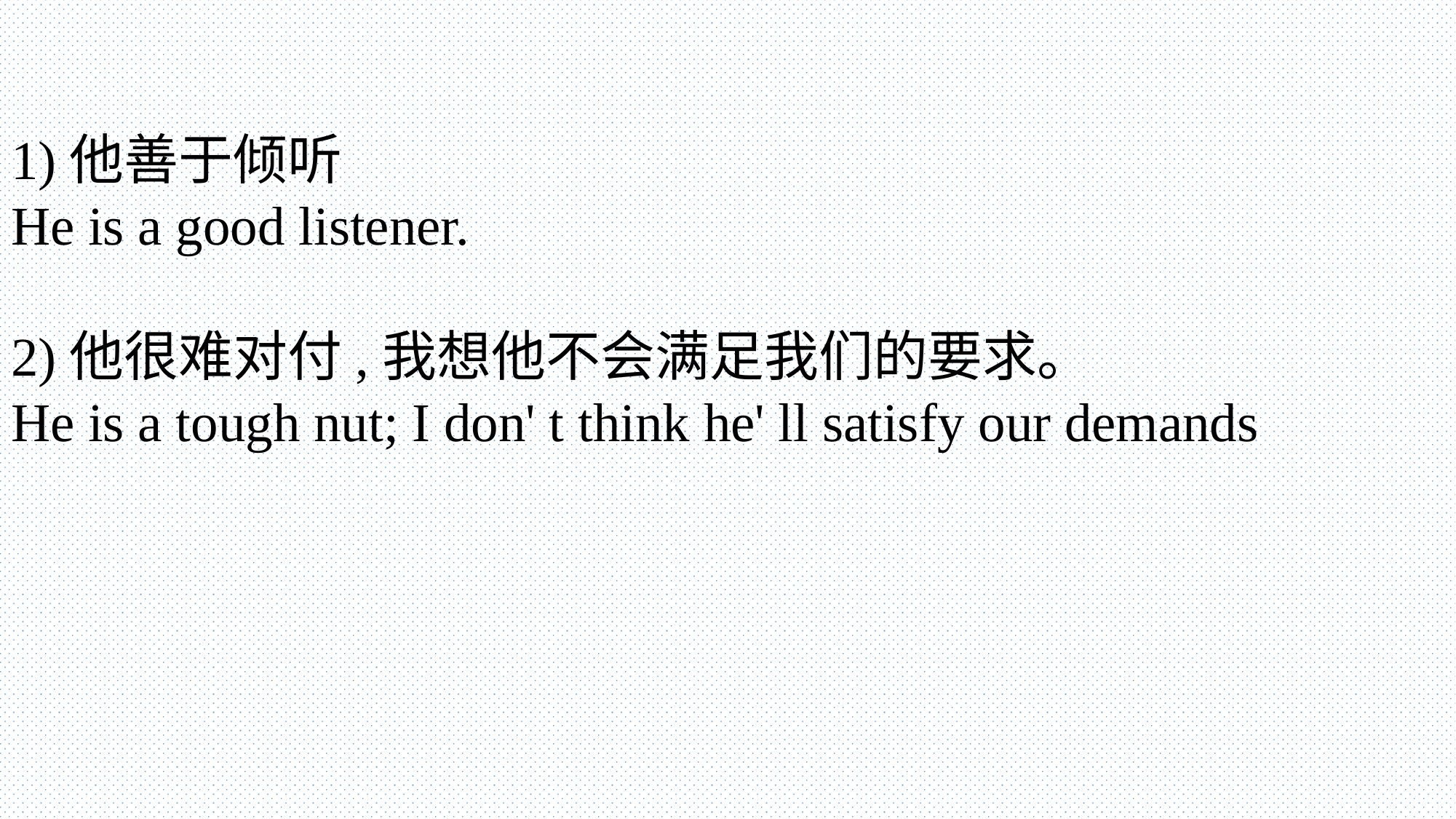

1)他善于倾听
He is a good listener.

2)他很难对付,我想他不会满足我们的要求。
He is a tough nut; I don' t think he' ll satisfy our demands